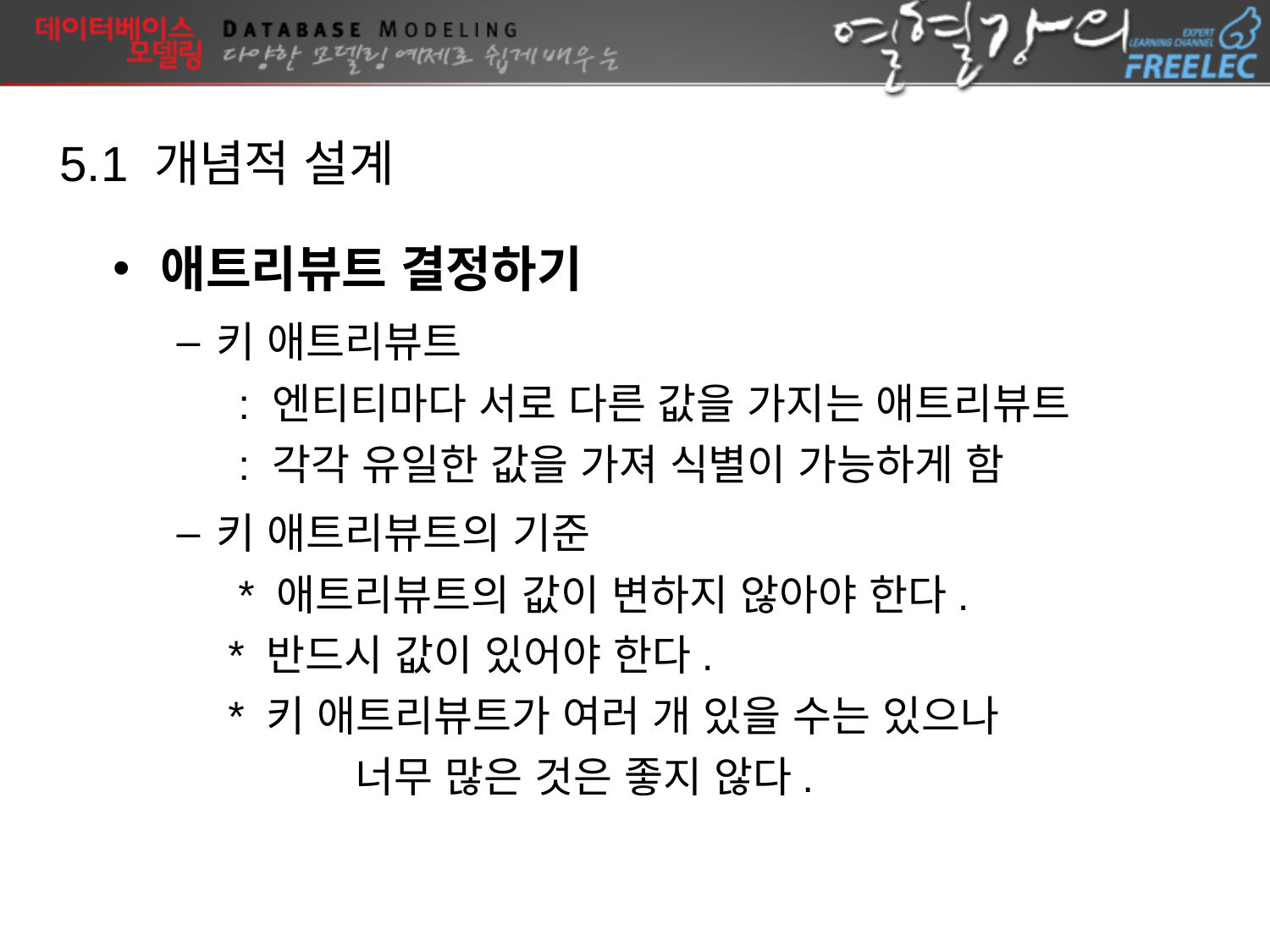

5.1 개념적 설계
애트리뷰트 결정하기
키 애트리뷰트
 : 엔티티마다 서로 다른 값을 가지는 애트리뷰트
 : 각각 유일한 값을 가져 식별이 가능하게 함
키 애트리뷰트의 기준
 * 애트리뷰트의 값이 변하지 않아야 한다.
 * 반드시 값이 있어야 한다.
 * 키 애트리뷰트가 여러 개 있을 수는 있으나
	 너무 많은 것은 좋지 않다.